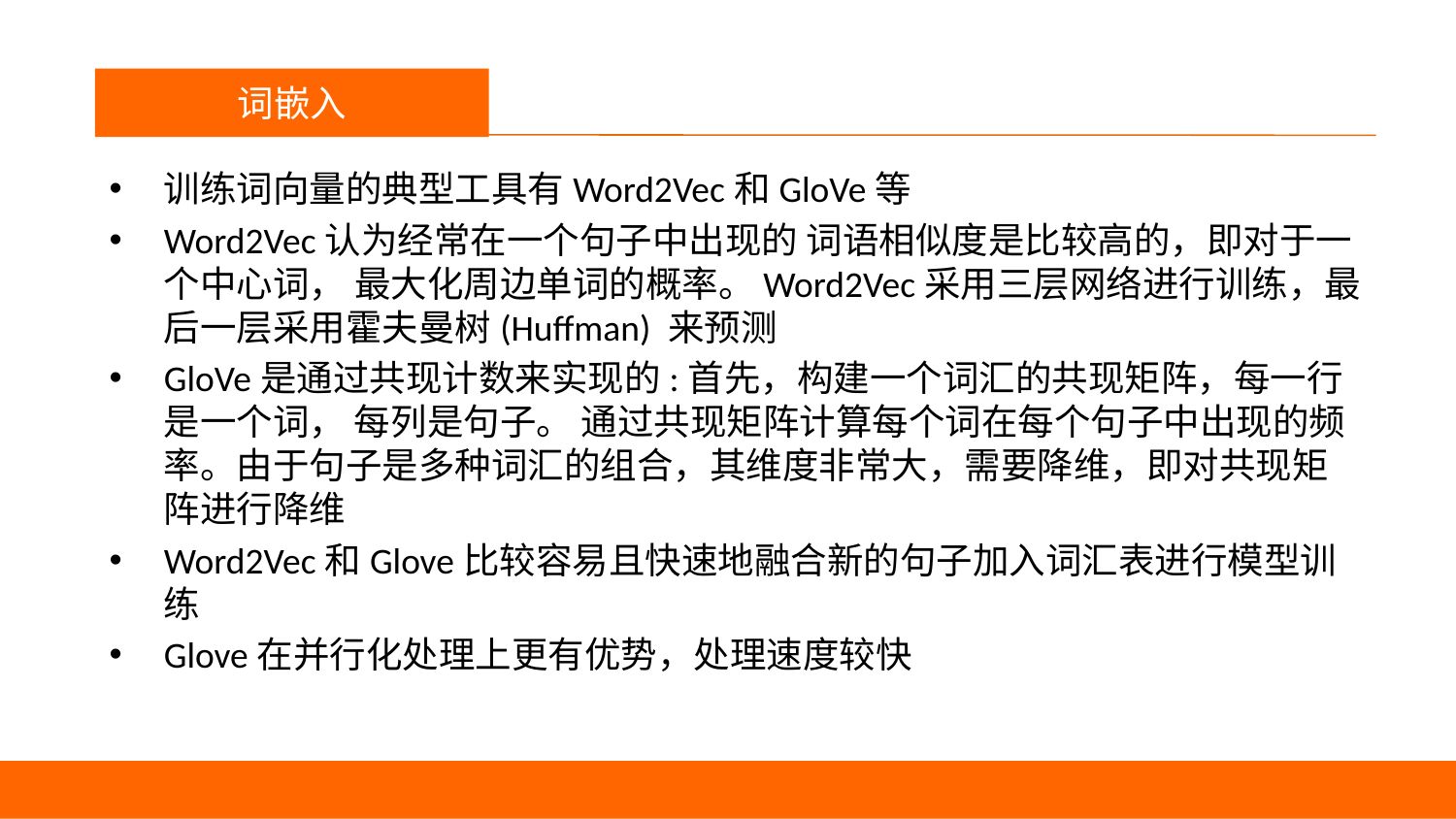

议程
词嵌入

训练词向量的典型工具有Word2Vec和GloVe等
Word2Vec认为经常在一个句子中出现的 词语相似度是比较高的，即对于一个中心词， 最大化周边单词的概率。Word2Vec采用三层网络进行训练，最后一层采用霍夫曼树(Huffman) 来预测
GloVe是通过共现计数来实现的:首先，构建一个词汇的共现矩阵，每一行是一个词， 每列是句子。 通过共现矩阵计算每个词在每个句子中出现的频率。由于句子是多种词汇的组合，其维度非常大，需要降维，即对共现矩阵进行降维
Word2Vec和Glove比较容易且快速地融合新的句子加入词汇表进行模型训练
Glove在并行化处理上更有优势，处理速度较快